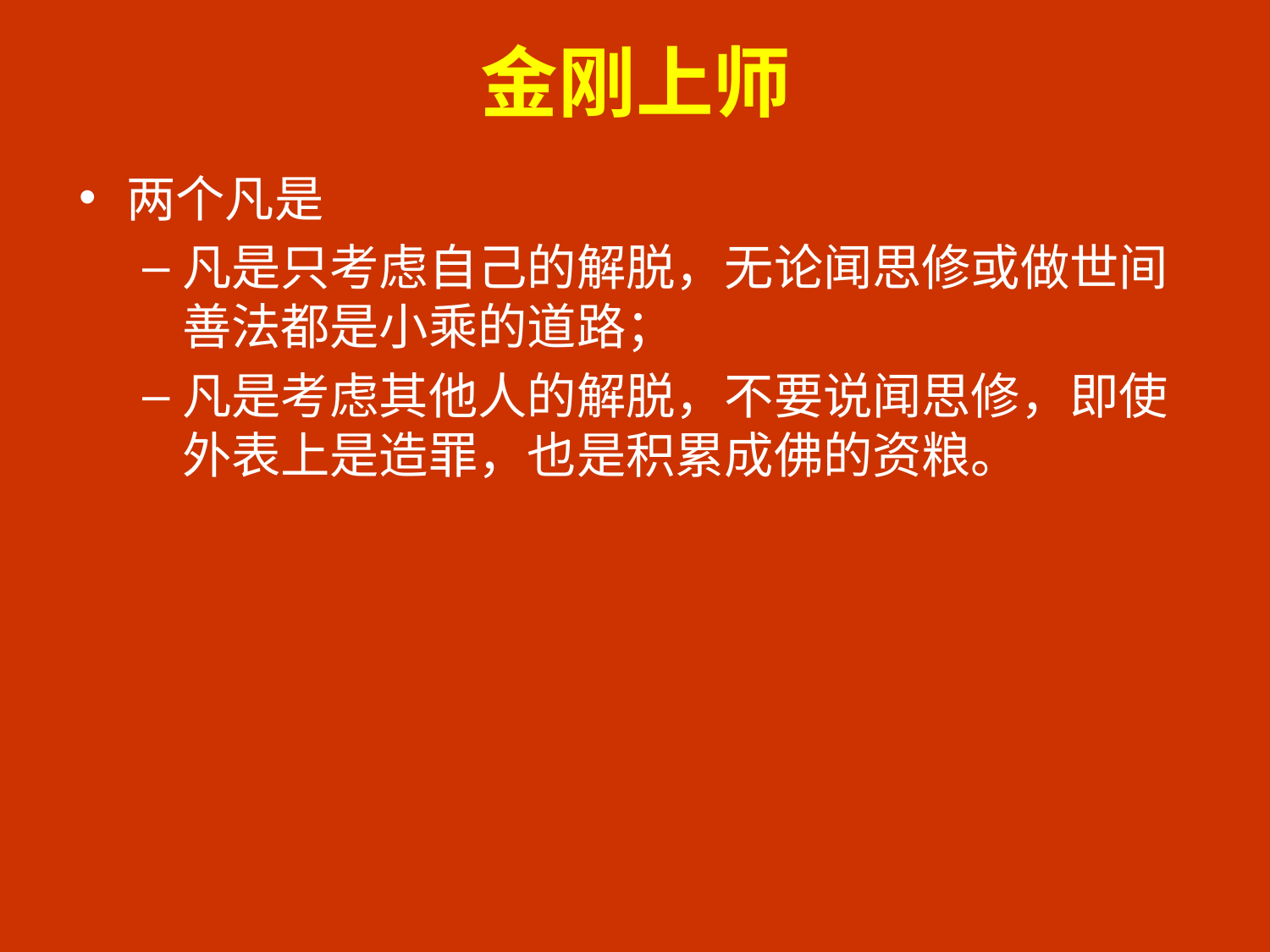

# 金刚上师
两个凡是
凡是只考虑自己的解脱，无论闻思修或做世间善法都是小乘的道路；
凡是考虑其他人的解脱，不要说闻思修，即使外表上是造罪，也是积累成佛的资粮。